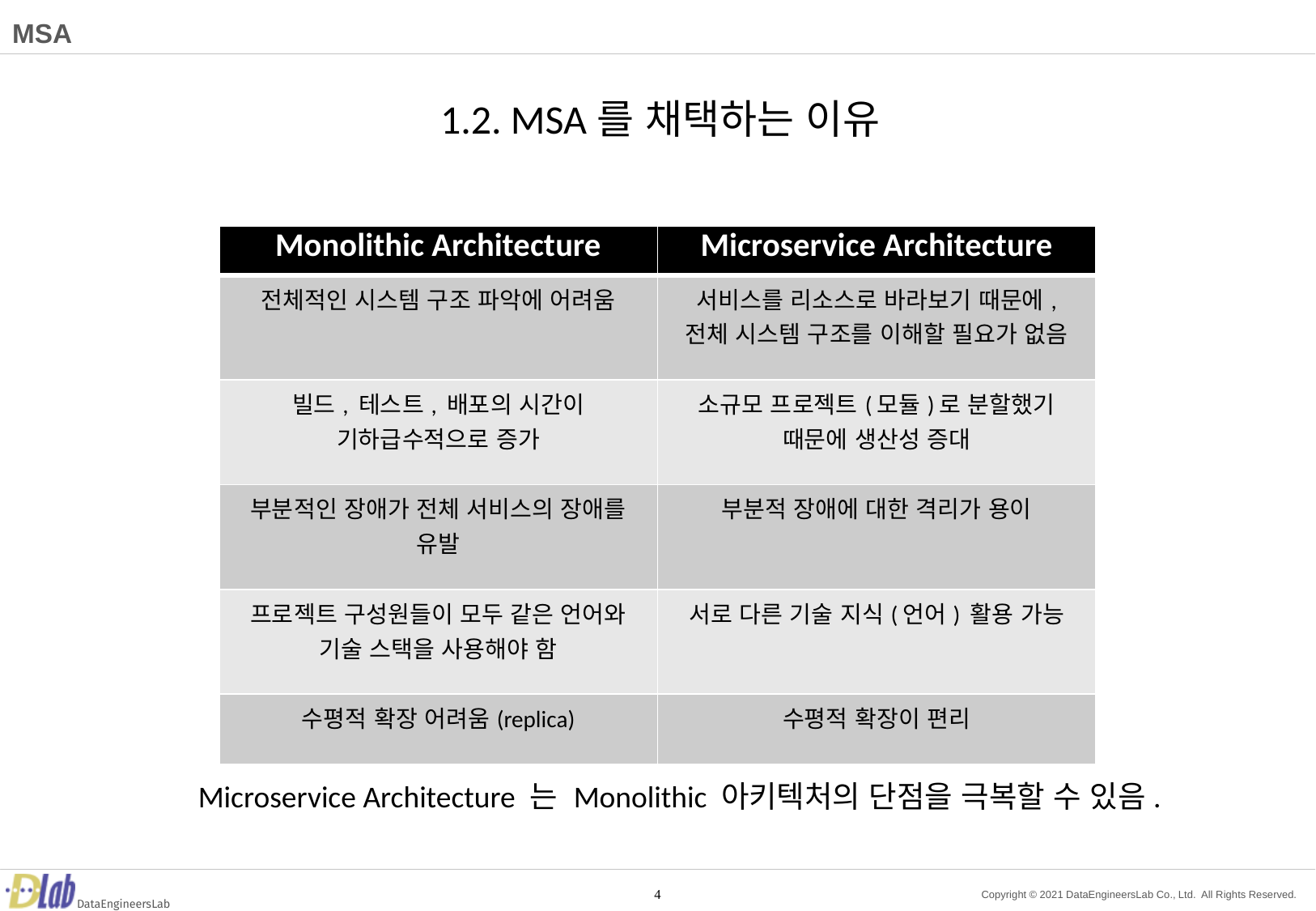

# MSA
1.2. MSA를 채택하는 이유
| Monolithic Architecture | Microservice Architecture |
| --- | --- |
| 전체적인 시스템 구조 파악에 어려움 | 서비스를 리소스로 바라보기 때문에, 전체 시스템 구조를 이해할 필요가 없음 |
| 빌드, 테스트, 배포의 시간이 기하급수적으로 증가 | 소규모 프로젝트(모듈)로 분할했기 때문에 생산성 증대 |
| 부분적인 장애가 전체 서비스의 장애를 유발 | 부분적 장애에 대한 격리가 용이 |
| 프로젝트 구성원들이 모두 같은 언어와 기술 스택을 사용해야 함 | 서로 다른 기술 지식(언어) 활용 가능 |
| 수평적 확장 어려움(replica) | 수평적 확장이 편리 |
Microservice Architecture 는 Monolithic 아키텍처의 단점을 극복할 수 있음.
4